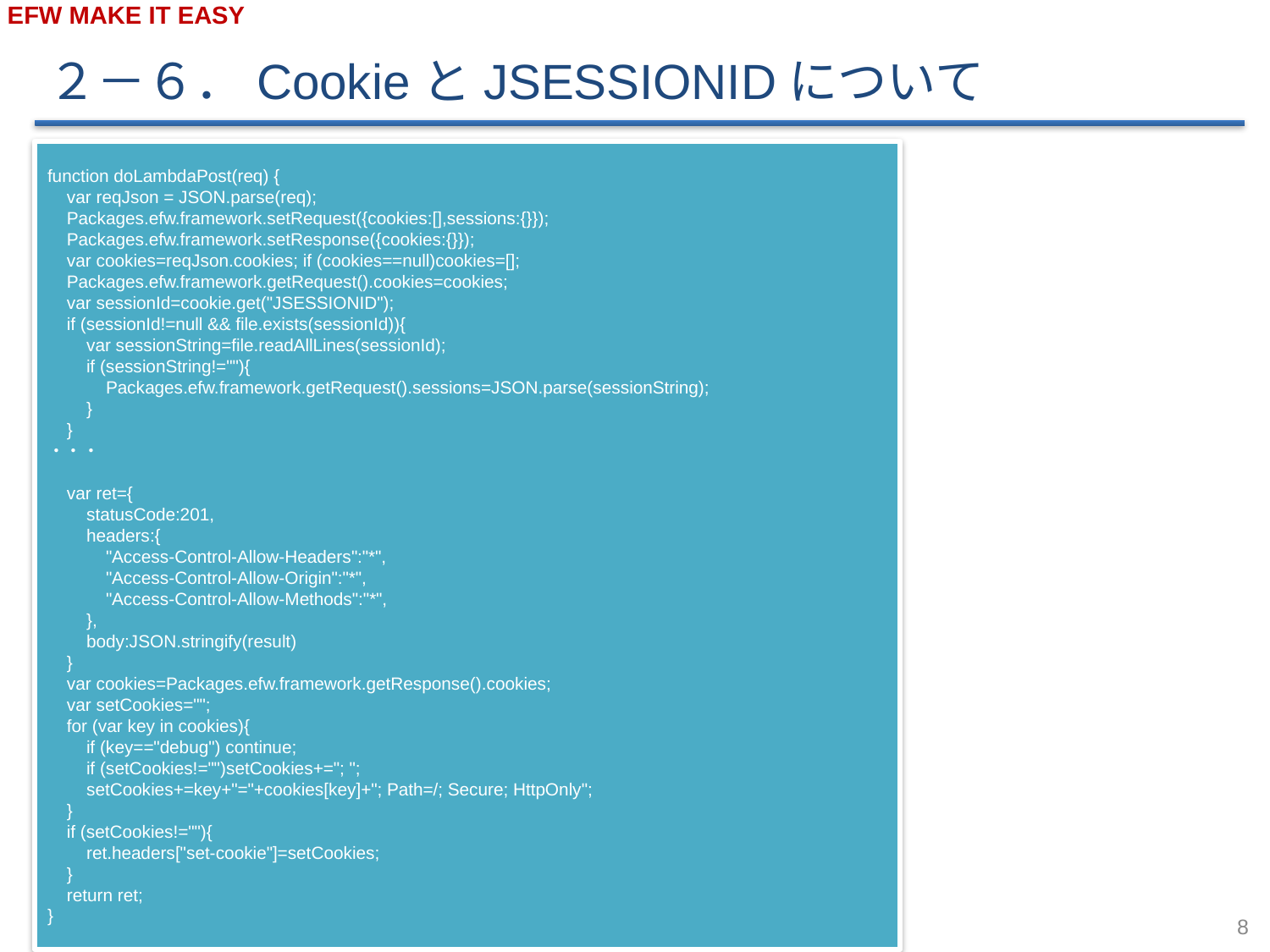

２－６．CookieとJSESSIONIDについて
function doLambdaPost(req) {
    var reqJson = JSON.parse(req);
    Packages.efw.framework.setRequest({cookies:[],sessions:{}});
    Packages.efw.framework.setResponse({cookies:{}});
    var cookies=reqJson.cookies; if (cookies==null)cookies=[];
    Packages.efw.framework.getRequest().cookies=cookies;
    var sessionId=cookie.get("JSESSIONID");
    if (sessionId!=null && file.exists(sessionId)){
        var sessionString=file.readAllLines(sessionId);
        if (sessionString!=""){
            Packages.efw.framework.getRequest().sessions=JSON.parse(sessionString);
        }
    }
・・・

    var ret={
        statusCode:201,
        headers:{
            "Access-Control-Allow-Headers":"*",
            "Access-Control-Allow-Origin":"*",
            "Access-Control-Allow-Methods":"*",
        },
        body:JSON.stringify(result)
    }
    var cookies=Packages.efw.framework.getResponse().cookies;
    var setCookies="";
    for (var key in cookies){
        if (key=="debug") continue;
        if (setCookies!="")setCookies+="; ";
        setCookies+=key+"="+cookies[key]+"; Path=/; Secure; HttpOnly";
    }
    if (setCookies!=""){
        ret.headers["set-cookie"]=setCookies;
    }
    return ret;
}
8